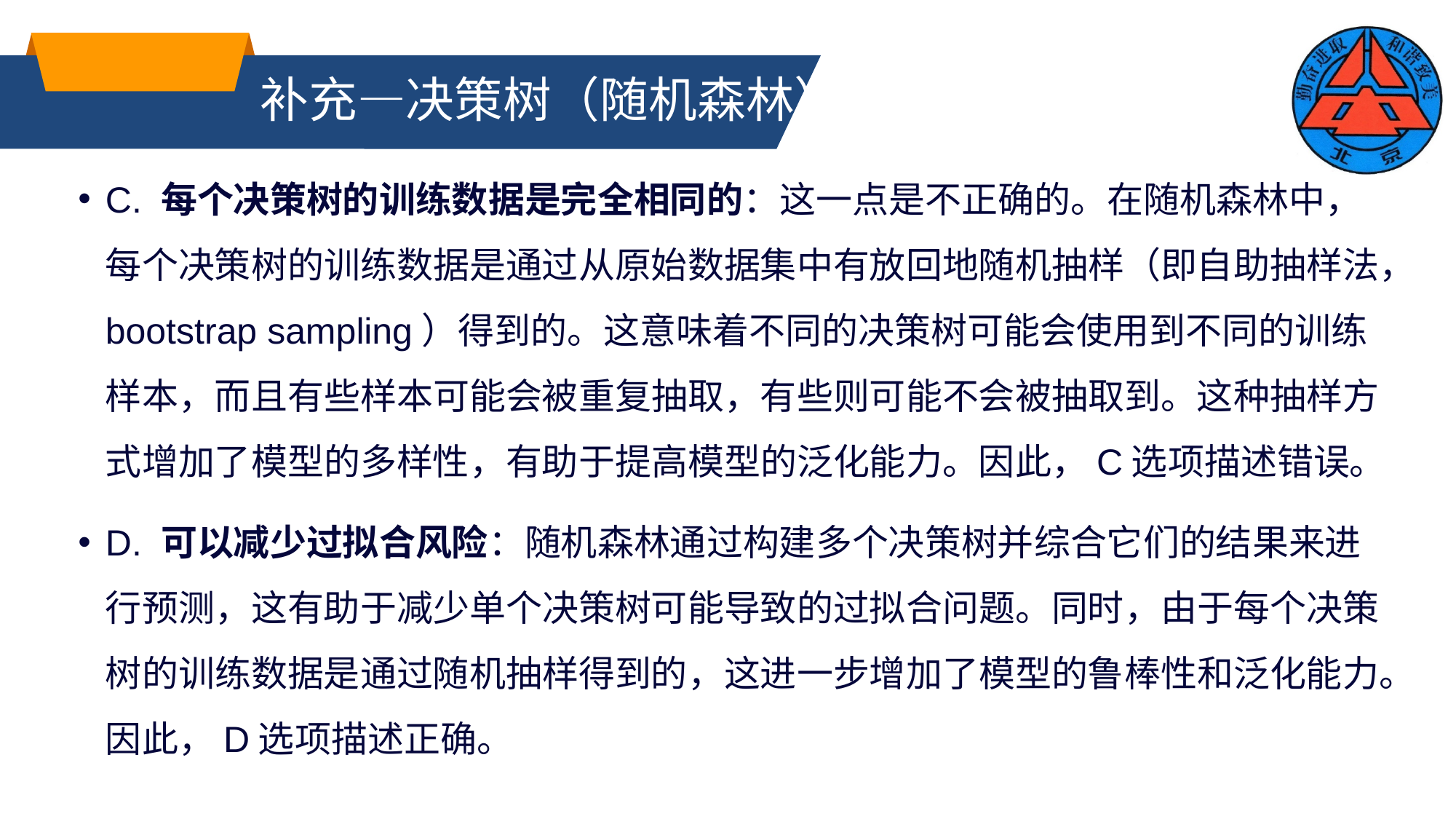

# 补充—决策树（随机森林）
C. 每个决策树的训练数据是完全相同的：这一点是不正确的。在随机森林中，每个决策树的训练数据是通过从原始数据集中有放回地随机抽样（即自助抽样法，bootstrap sampling）得到的。这意味着不同的决策树可能会使用到不同的训练样本，而且有些样本可能会被重复抽取，有些则可能不会被抽取到。这种抽样方式增加了模型的多样性，有助于提高模型的泛化能力。因此，C选项描述错误。
D. 可以减少过拟合风险：随机森林通过构建多个决策树并综合它们的结果来进行预测，这有助于减少单个决策树可能导致的过拟合问题。同时，由于每个决策树的训练数据是通过随机抽样得到的，这进一步增加了模型的鲁棒性和泛化能力。因此，D选项描述正确。